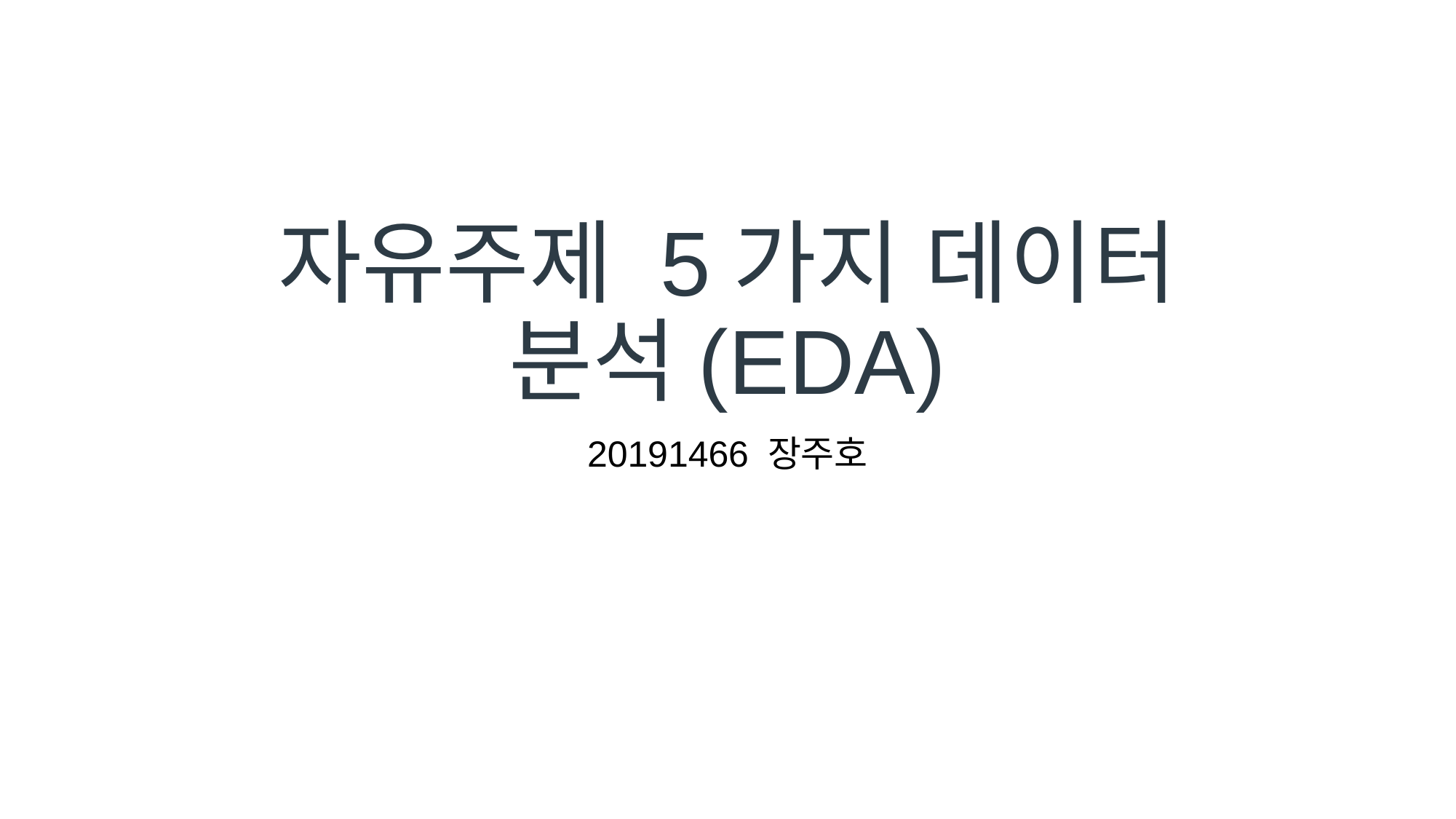

# 자유주제 5가지 데이터 분석(EDA)
20191466 장주호